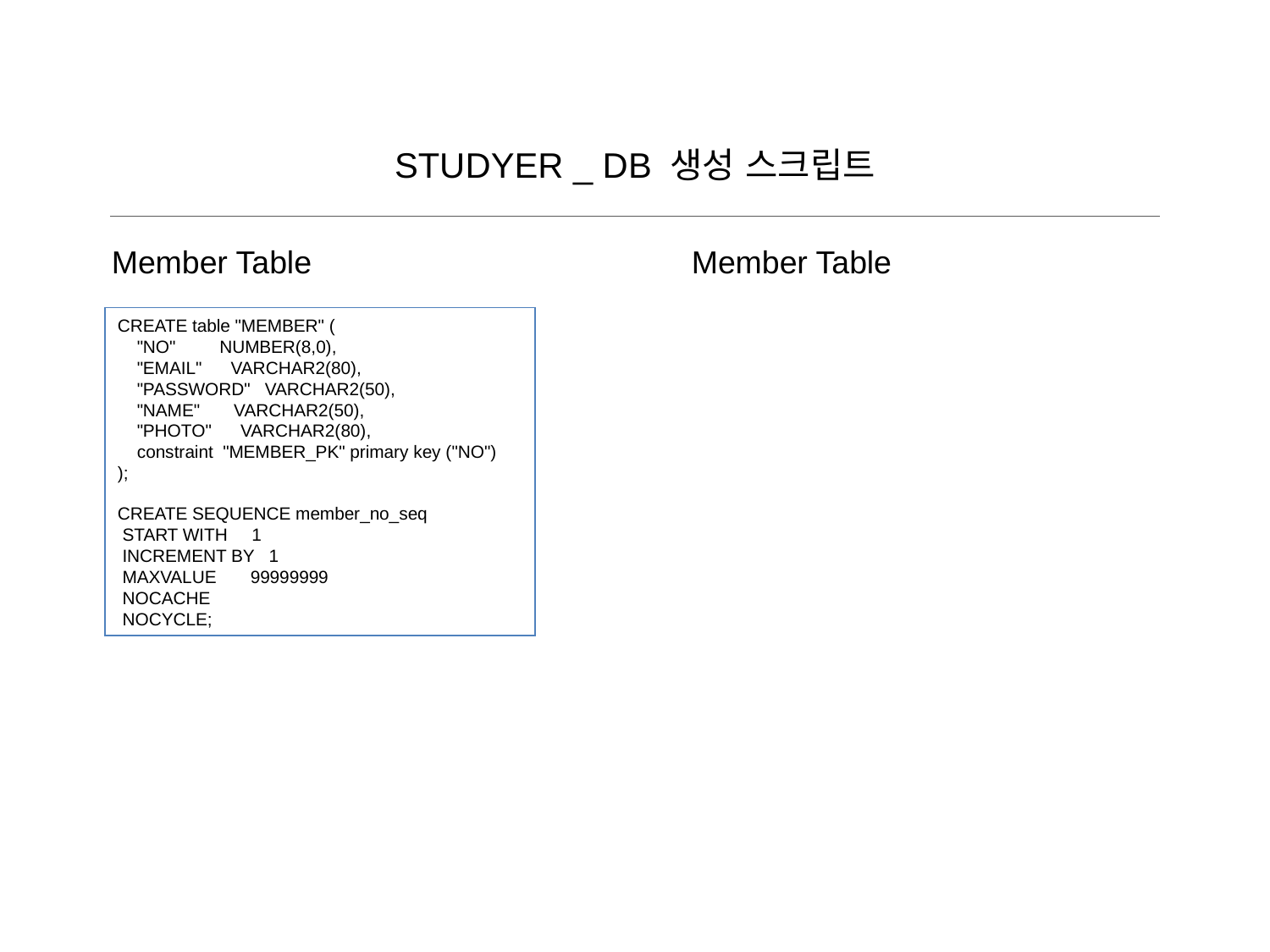

STUDYER _ DB 생성 스크립트
Member Table
Member Table
CREATE table "MEMBER" (
    "NO"         NUMBER(8,0),
    "EMAIL"      VARCHAR2(80),
    "PASSWORD"   VARCHAR2(50),
    "NAME"       VARCHAR2(50),
    "PHOTO"      VARCHAR2(80),
    constraint  "MEMBER_PK" primary key ("NO")
);

CREATE SEQUENCE member_no_seq
 START WITH     1
 INCREMENT BY   1
 MAXVALUE       99999999
 NOCACHE
 NOCYCLE;